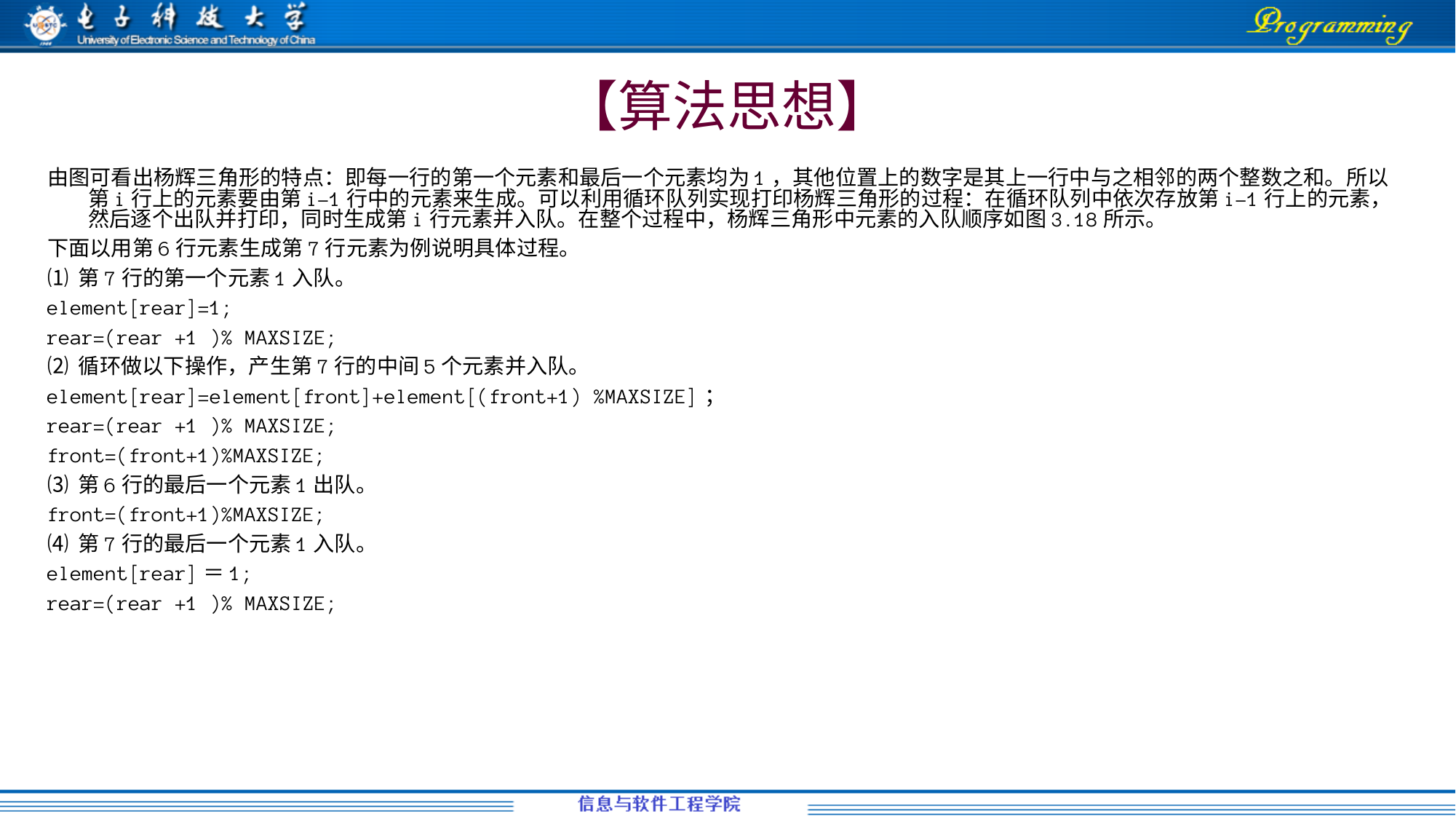

# 【算法思想】
由图可看出杨辉三角形的特点：即每一行的第一个元素和最后一个元素均为1，其他位置上的数字是其上一行中与之相邻的两个整数之和。所以第i行上的元素要由第i-1行中的元素来生成。可以利用循环队列实现打印杨辉三角形的过程：在循环队列中依次存放第i-1行上的元素，然后逐个出队并打印，同时生成第i行元素并入队。在整个过程中，杨辉三角形中元素的入队顺序如图3.18所示。
下面以用第6行元素生成第7行元素为例说明具体过程。
⑴ 第7行的第一个元素1入队。
element[rear]=1;
rear=(rear +1 )% MAXSIZE;
⑵ 循环做以下操作，产生第7行的中间5个元素并入队。
element[rear]=element[front]+element[(front+1) %MAXSIZE]；
rear=(rear +1 )% MAXSIZE;
front=(front+1)%MAXSIZE;
⑶ 第6行的最后一个元素1出队。
front=(front+1)%MAXSIZE;
⑷ 第7行的最后一个元素1入队。
element[rear]＝1;
rear=(rear +1 )% MAXSIZE;